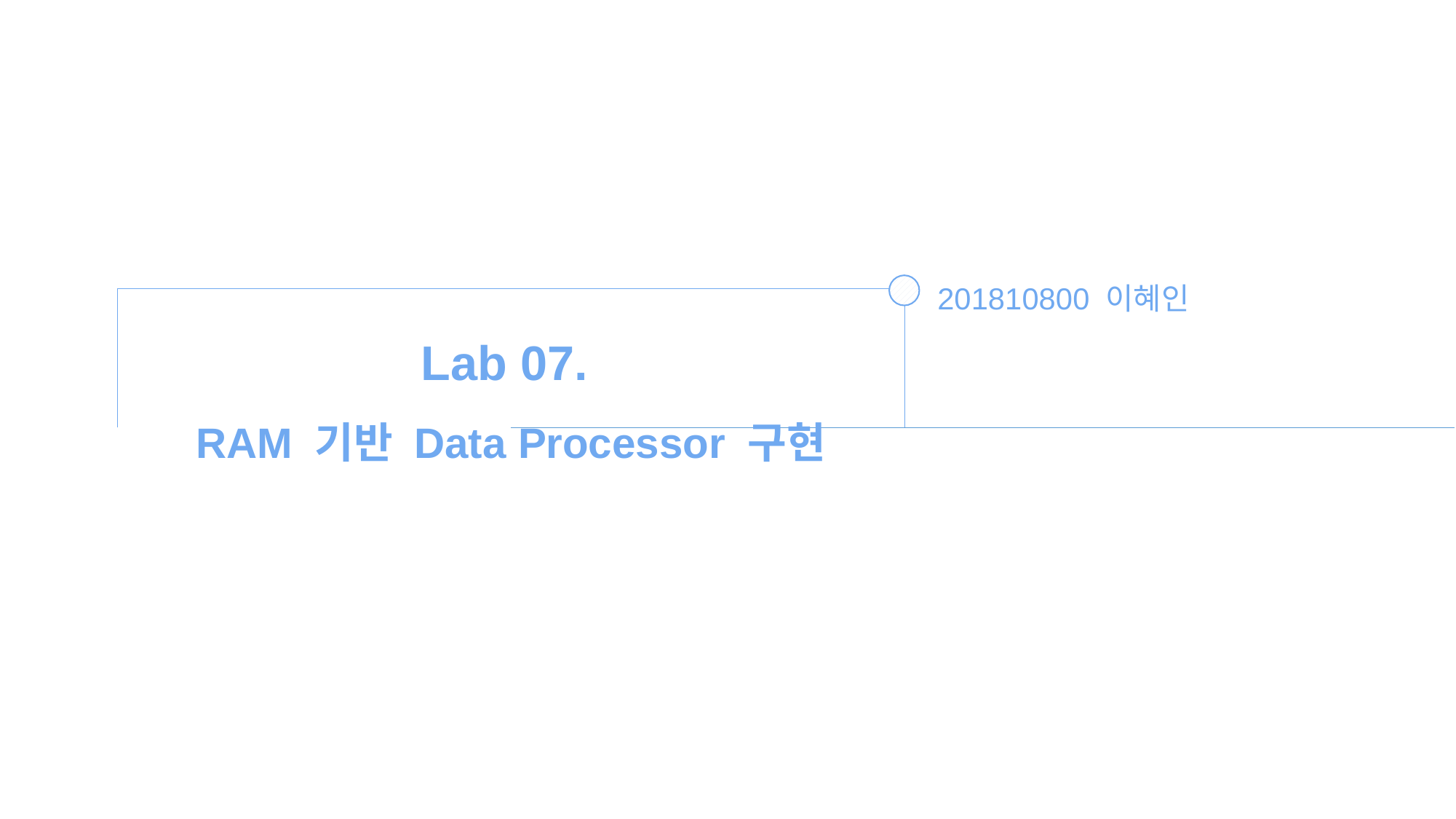

201810800 이혜인

Lab 07.
RAM 기반 Data Processor 구현